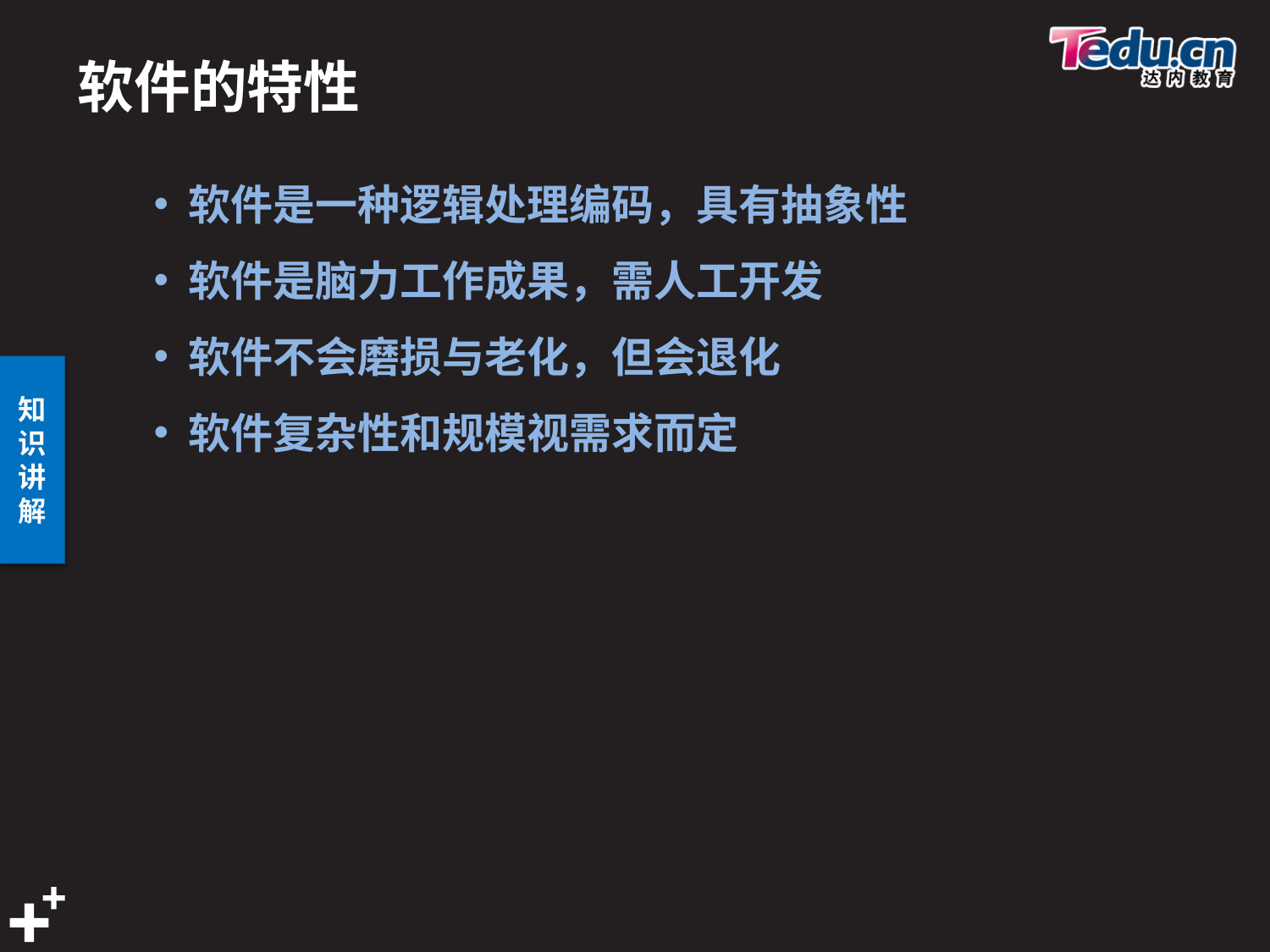

# 软件的特性
 软件是一种逻辑处理编码，具有抽象性
 软件是脑力工作成果，需人工开发
 软件不会磨损与老化，但会退化
 软件复杂性和规模视需求而定